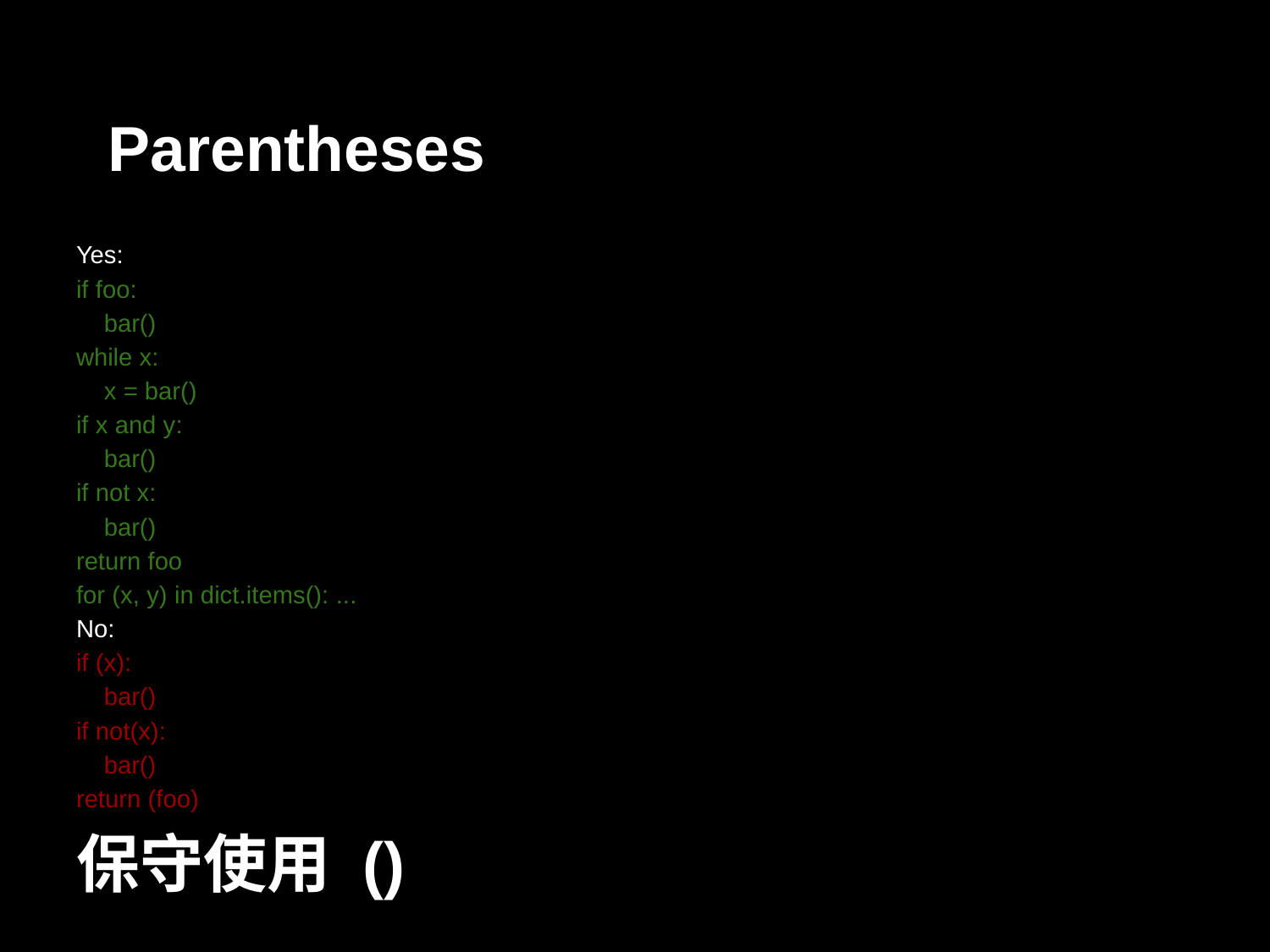

# Parentheses
Yes:
if foo:
    bar()
while x:
    x = bar()
if x and y:
    bar()
if not x:
    bar()
return foo
for (x, y) in dict.items(): ...
No:
if (x):
    bar()
if not(x):
    bar()
return (foo)
保守使用 ()